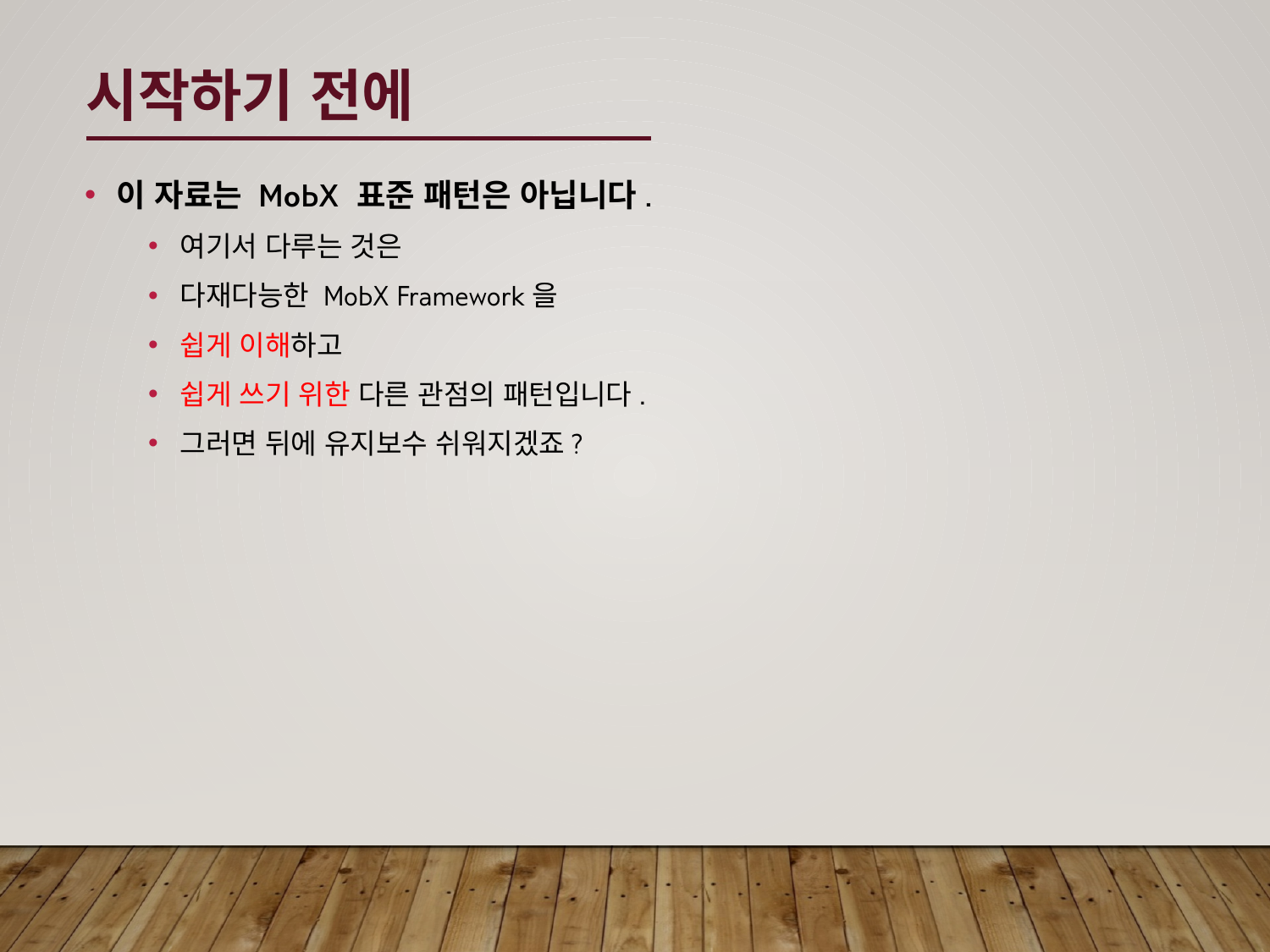

# 시작하기 전에
이 자료는 MobX 표준 패턴은 아닙니다.
여기서 다루는 것은
다재다능한 MobX Framework을
쉽게 이해하고
쉽게 쓰기 위한 다른 관점의 패턴입니다.
그러면 뒤에 유지보수 쉬워지겠죠?